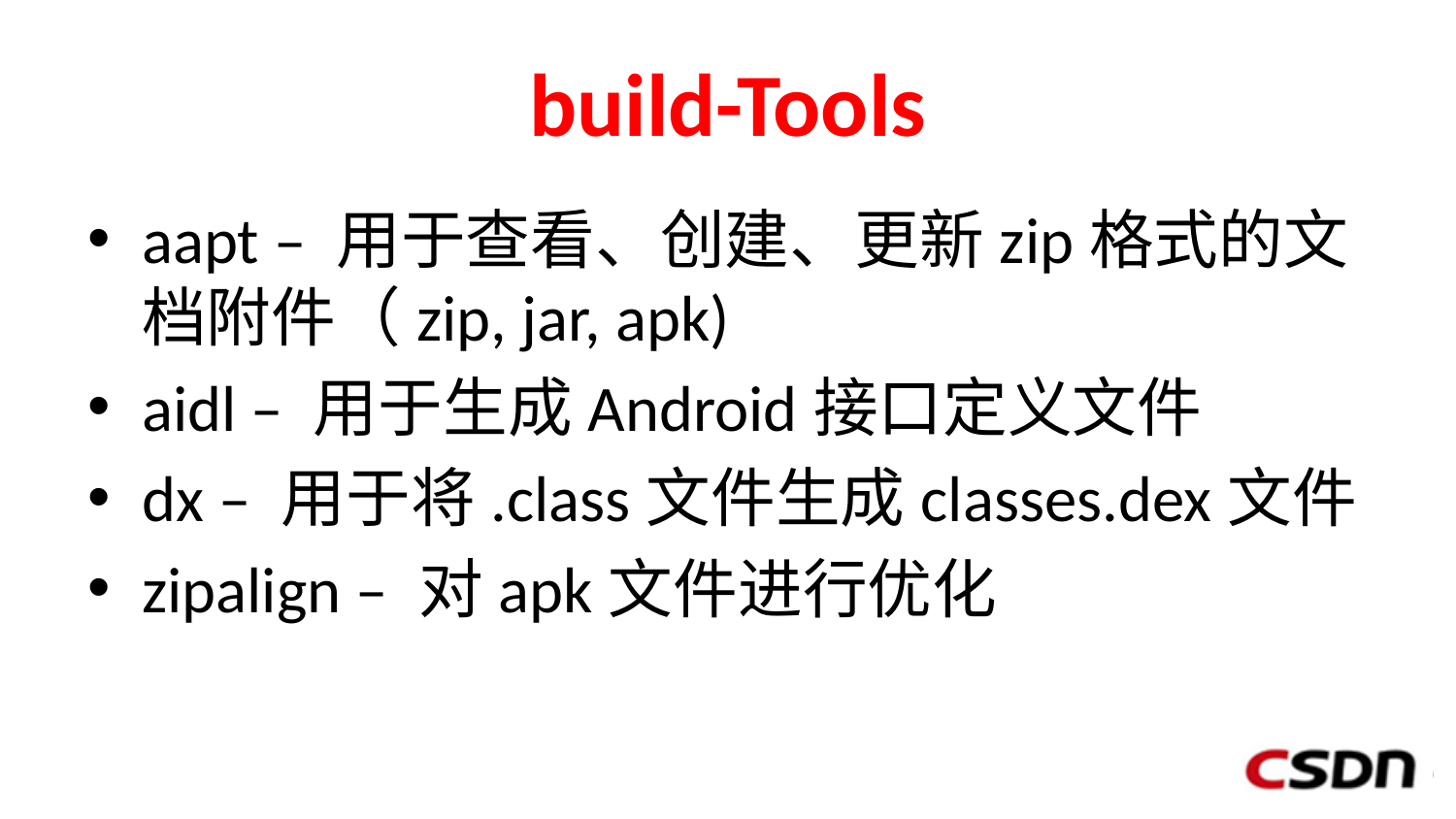

# build-Tools
aapt – 用于查看、创建、更新zip格式的文档附件（zip, jar, apk)
aidl – 用于生成Android接口定义文件
dx – 用于将.class文件生成classes.dex文件
zipalign – 对apk文件进行优化